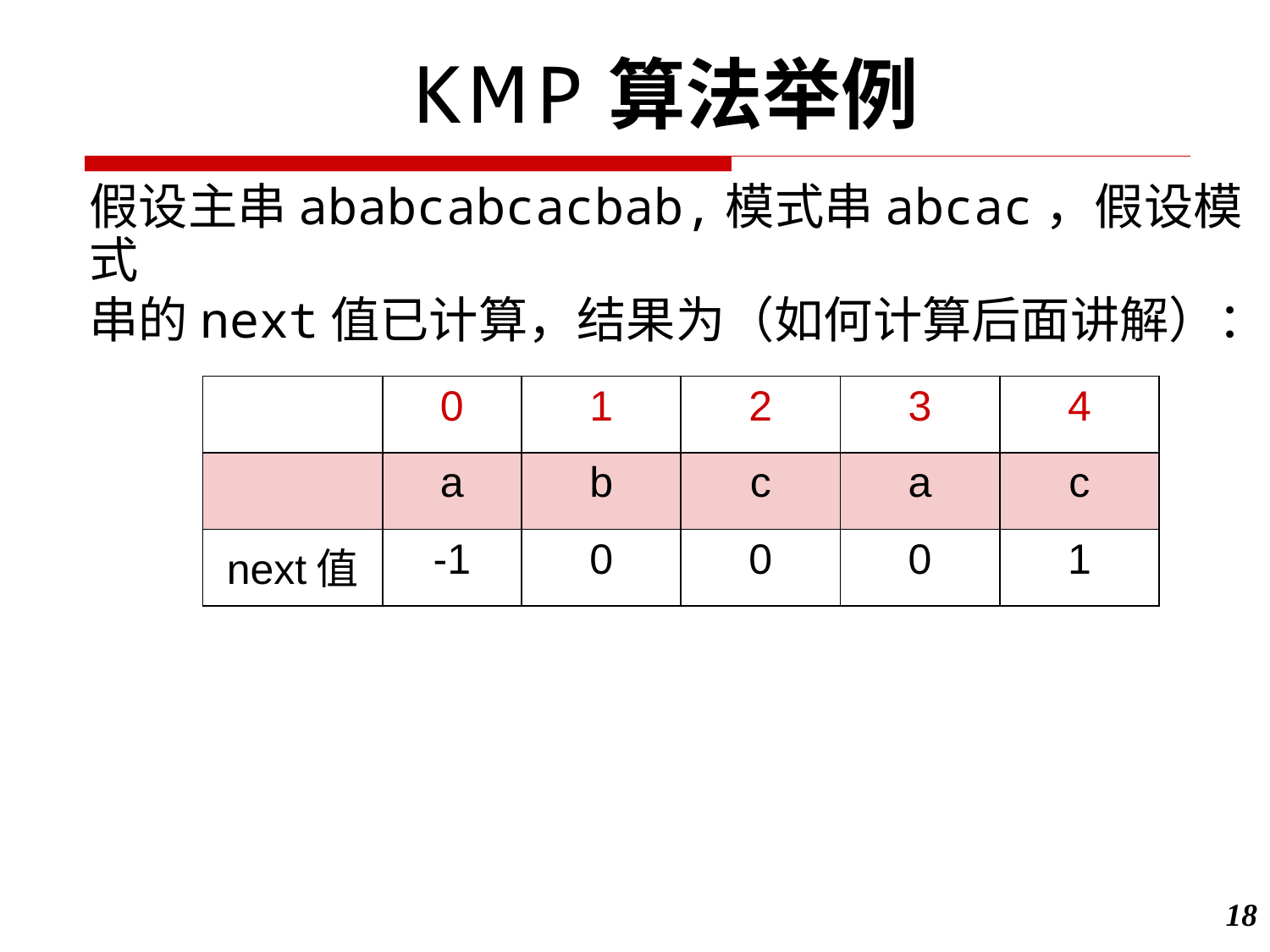

KMP算法举例
假设主串ababcabcacbab,模式串abcac，假设模式
串的next值已计算，结果为（如何计算后面讲解）：

|  | 0 | 1 | 2 | 3 | 4 |
| --- | --- | --- | --- | --- | --- |
|  | a | b | c | a | c |
| next值 | -1 | 0 | 0 | 0 | 1 |
18